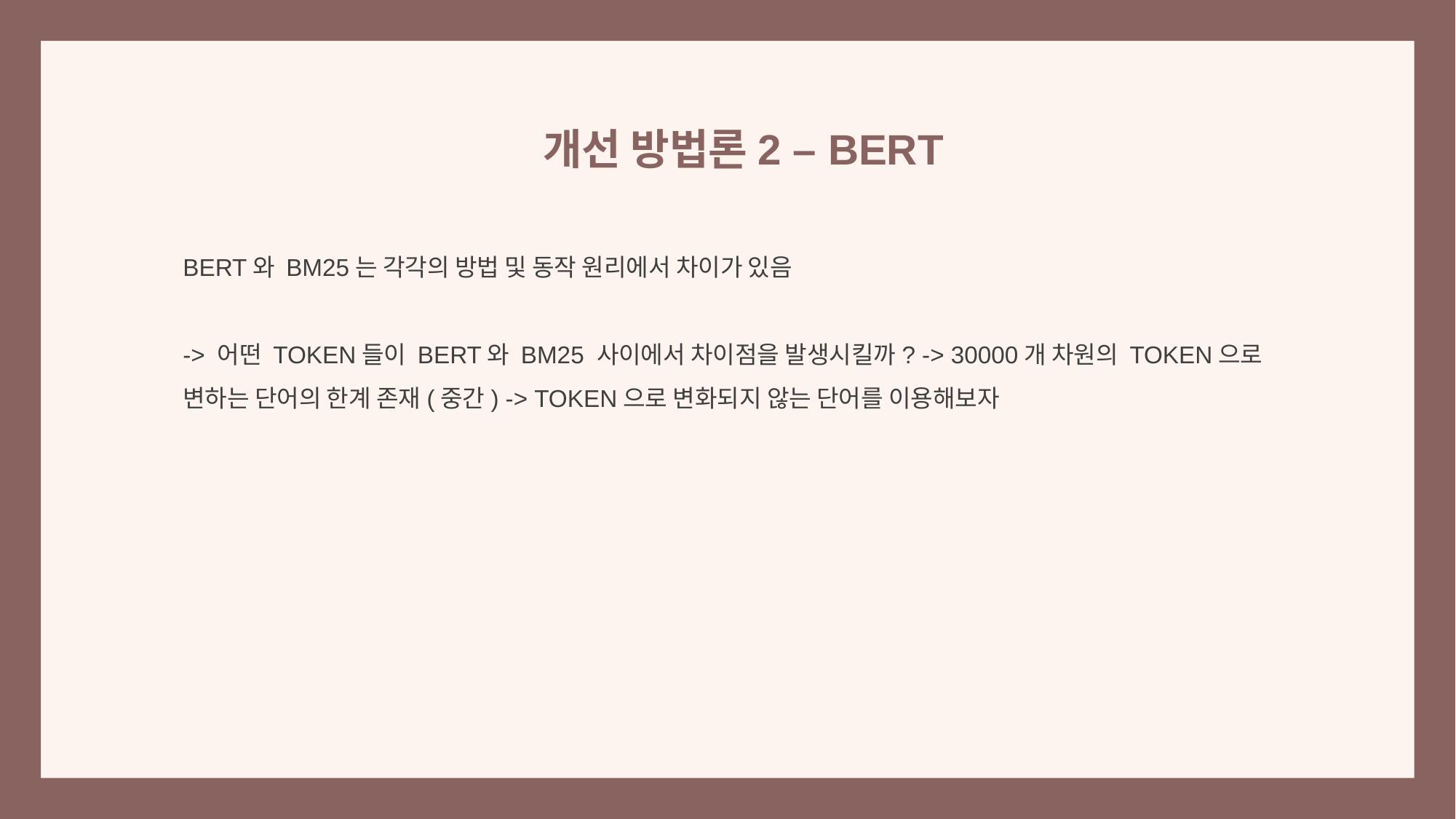

개선 방법론2 – BERT
BERT와 BM25는 각각의 방법 및 동작 원리에서 차이가 있음

-> 어떤 TOKEN들이 BERT와 BM25 사이에서 차이점을 발생시킬까? -> 30000개 차원의 TOKEN으로 변하는 단어의 한계 존재(중간) -> TOKEN으로 변화되지 않는 단어를 이용해보자